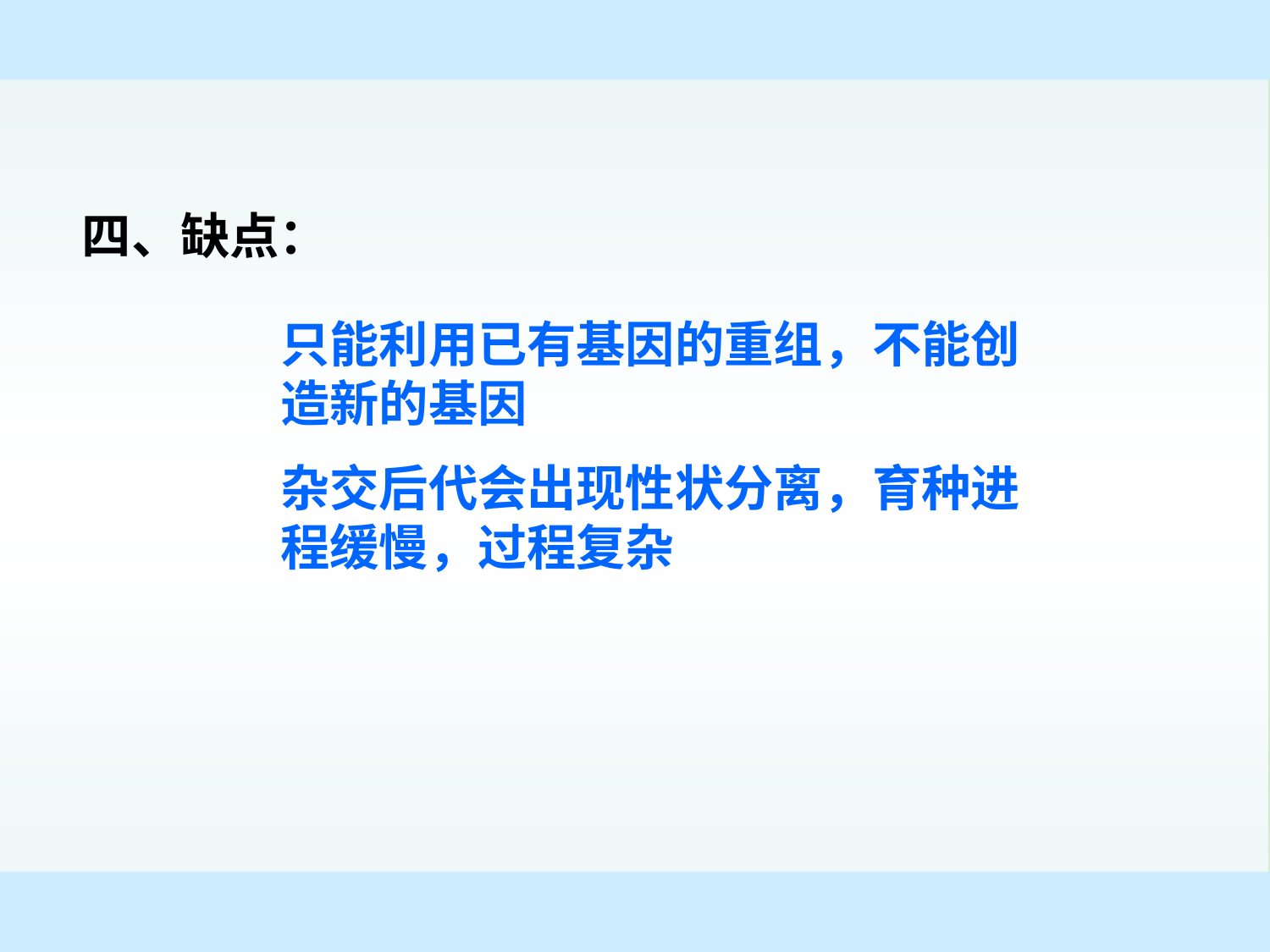

四、缺点：
只能利用已有基因的重组，不能创造新的基因
杂交后代会出现性状分离，育种进程缓慢，过程复杂